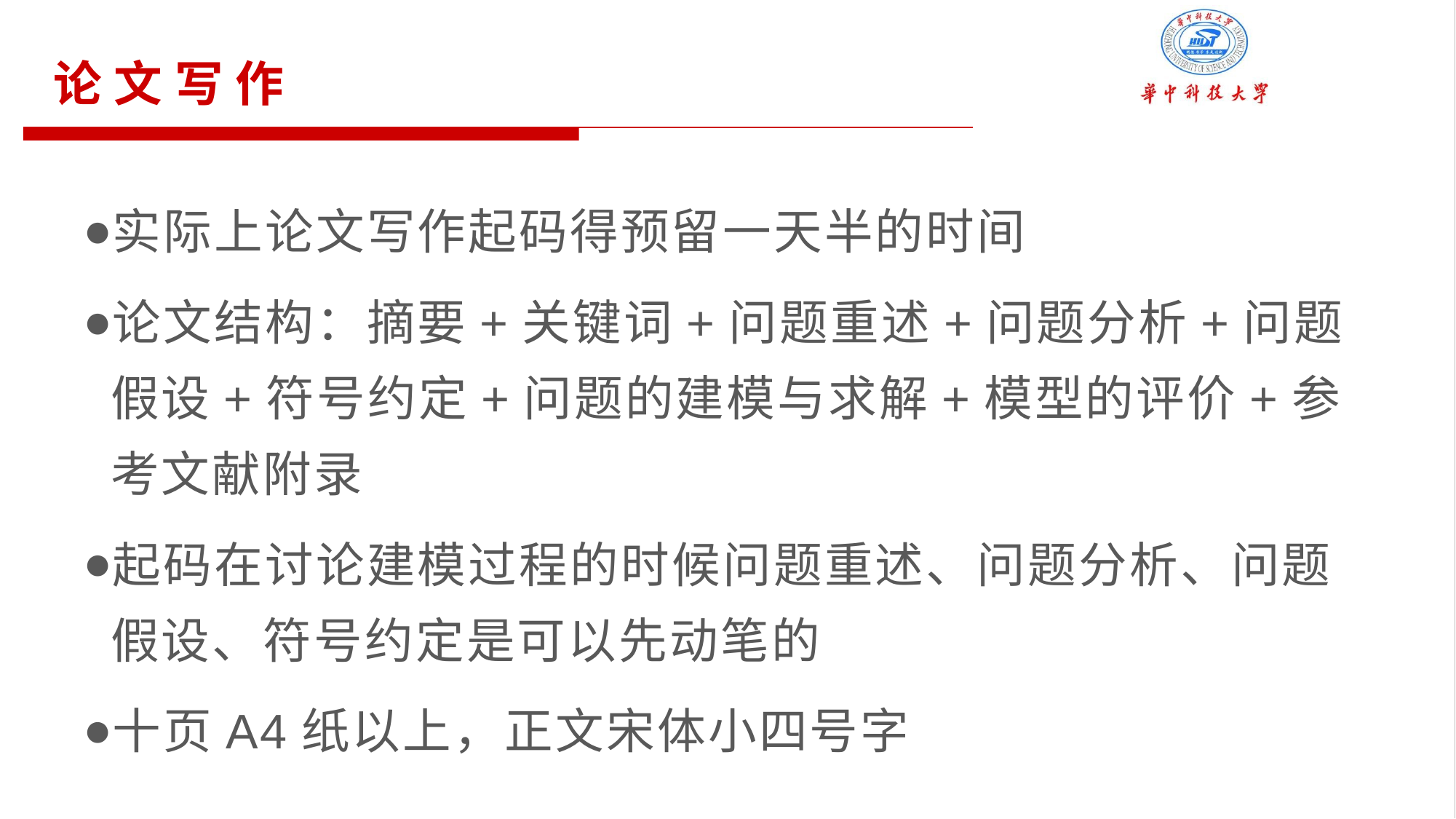

论文写作

实际上论文写作起码得预留一天半的时间
论文结构：摘要+关键词+问题重述+问题分析+问题假设+符号约定+问题的建模与求解+模型的评价+参考文献附录
起码在讨论建模过程的时候问题重述、问题分析、问题假设、符号约定是可以先动笔的
十页A4纸以上，正文宋体小四号字